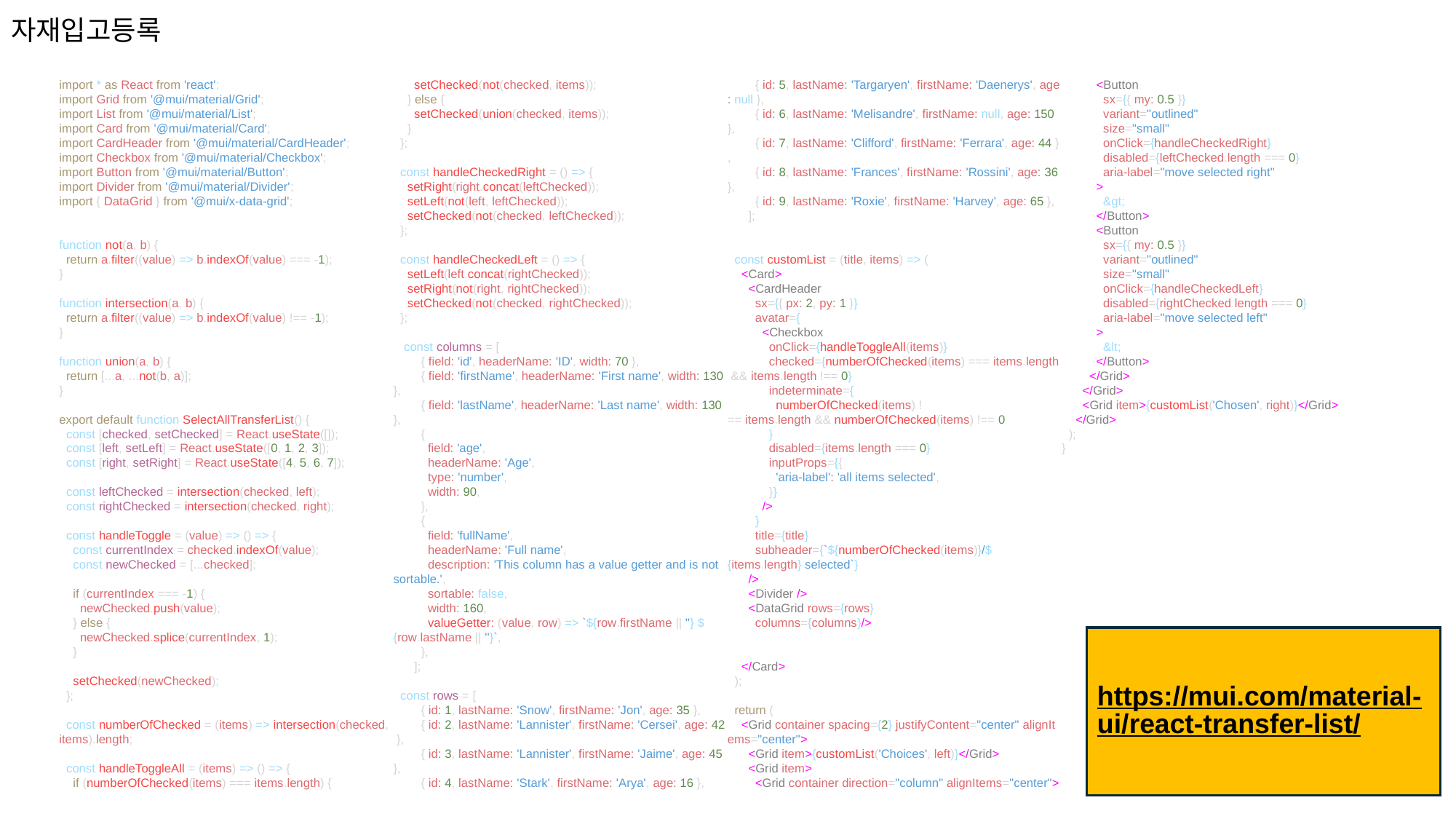

자재입고등록
import * as React from 'react';
import Grid from '@mui/material/Grid';
import List from '@mui/material/List';
import Card from '@mui/material/Card';
import CardHeader from '@mui/material/CardHeader';
import Checkbox from '@mui/material/Checkbox';
import Button from '@mui/material/Button';
import Divider from '@mui/material/Divider';
import { DataGrid } from '@mui/x-data-grid';
function not(a, b) {
  return a.filter((value) => b.indexOf(value) === -1);
}
function intersection(a, b) {
  return a.filter((value) => b.indexOf(value) !== -1);
}
function union(a, b) {
  return [...a, ...not(b, a)];
}
export default function SelectAllTransferList() {
  const [checked, setChecked] = React.useState([]);
  const [left, setLeft] = React.useState([0, 1, 2, 3]);
  const [right, setRight] = React.useState([4, 5, 6, 7]);
  const leftChecked = intersection(checked, left);
  const rightChecked = intersection(checked, right);
  const handleToggle = (value) => () => {
    const currentIndex = checked.indexOf(value);
    const newChecked = [...checked];
    if (currentIndex === -1) {
      newChecked.push(value);
    } else {
      newChecked.splice(currentIndex, 1);
    }
    setChecked(newChecked);
  };
  const numberOfChecked = (items) => intersection(checked, items).length;
  const handleToggleAll = (items) => () => {
    if (numberOfChecked(items) === items.length) {
      setChecked(not(checked, items));
    } else {
      setChecked(union(checked, items));
    }
  };
  const handleCheckedRight = () => {
    setRight(right.concat(leftChecked));
    setLeft(not(left, leftChecked));
    setChecked(not(checked, leftChecked));
  };
  const handleCheckedLeft = () => {
    setLeft(left.concat(rightChecked));
    setRight(not(right, rightChecked));
    setChecked(not(checked, rightChecked));
  };
   const columns = [
        { field: 'id', headerName: 'ID', width: 70 },
        { field: 'firstName', headerName: 'First name', width: 130 },
        { field: 'lastName', headerName: 'Last name', width: 130 },
        {
          field: 'age',
          headerName: 'Age',
          type: 'number',
          width: 90,
        },
        {
          field: 'fullName',
          headerName: 'Full name',
          description: 'This column has a value getter and is not sortable.',
          sortable: false,
          width: 160,
          valueGetter: (value, row) => `${row.firstName || ''} ${row.lastName || ''}`,
        },
      ];
    
  const rows = [
        { id: 1, lastName: 'Snow', firstName: 'Jon', age: 35 },
        { id: 2, lastName: 'Lannister', firstName: 'Cersei', age: 42 },
        { id: 3, lastName: 'Lannister', firstName: 'Jaime', age: 45 },
        { id: 4, lastName: 'Stark', firstName: 'Arya', age: 16 },
        { id: 5, lastName: 'Targaryen', firstName: 'Daenerys', age: null },
        { id: 6, lastName: 'Melisandre', firstName: null, age: 150 },
        { id: 7, lastName: 'Clifford', firstName: 'Ferrara', age: 44 },
        { id: 8, lastName: 'Frances', firstName: 'Rossini', age: 36 },
        { id: 9, lastName: 'Roxie', firstName: 'Harvey', age: 65 },
      ];

  const customList = (title, items) => (
    <Card>
      <CardHeader
        sx={{ px: 2, py: 1 }}
        avatar={
          <Checkbox
            onClick={handleToggleAll(items)}
            checked={numberOfChecked(items) === items.length && items.length !== 0}
            indeterminate={
              numberOfChecked(items) !== items.length && numberOfChecked(items) !== 0
            }
            disabled={items.length === 0}
            inputProps={{
              'aria-label': 'all items selected',
            }}
          />
        }
        title={title}
        subheader={`${numberOfChecked(items)}/${items.length} selected`}
      />
      <Divider />
      <DataGrid rows={rows}
        columns={columns}/>
    </Card>
  );
  return (
    <Grid container spacing={2} justifyContent="center" alignItems="center">
      <Grid item>{customList('Choices', left)}</Grid>
      <Grid item>
        <Grid container direction="column" alignItems="center">
          <Button
            sx={{ my: 0.5 }}
            variant="outlined"
            size="small"
            onClick={handleCheckedRight}
            disabled={leftChecked.length === 0}
            aria-label="move selected right"
          >
            &gt;
          </Button>
          <Button
            sx={{ my: 0.5 }}
            variant="outlined"
            size="small"
            onClick={handleCheckedLeft}
            disabled={rightChecked.length === 0}
            aria-label="move selected left"
          >
            &lt;
          </Button>
        </Grid>
      </Grid>
      <Grid item>{customList('Chosen', right)}</Grid>
    </Grid>
  );
}

https://mui.com/material-ui/react-transfer-list/